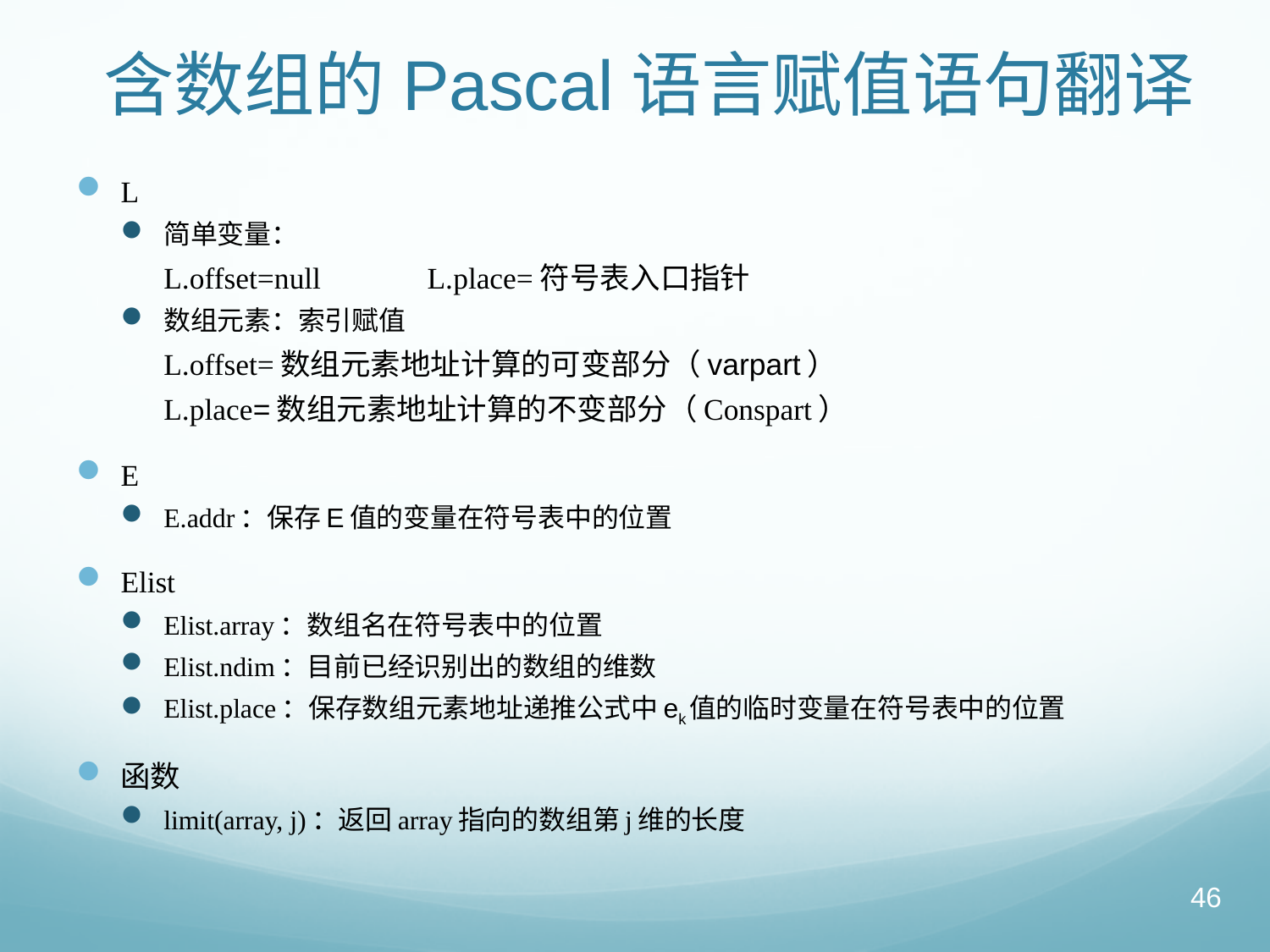

含数组的Pascal语言赋值语句翻译
L
简单变量：
L.offset=null              L.place=符号表入口指针
数组元素：索引赋值
L.offset=数组元素地址计算的可变部分（varpart）
L.place=数组元素地址计算的不变部分（Conspart）
E
E.addr：保存E值的变量在符号表中的位置
Elist
Elist.array：数组名在符号表中的位置
Elist.ndim：目前已经识别出的数组的维数
Elist.place：保存数组元素地址递推公式中ek值的临时变量在符号表中的位置
函数
limit(array, j)：返回array指向的数组第j维的长度

46